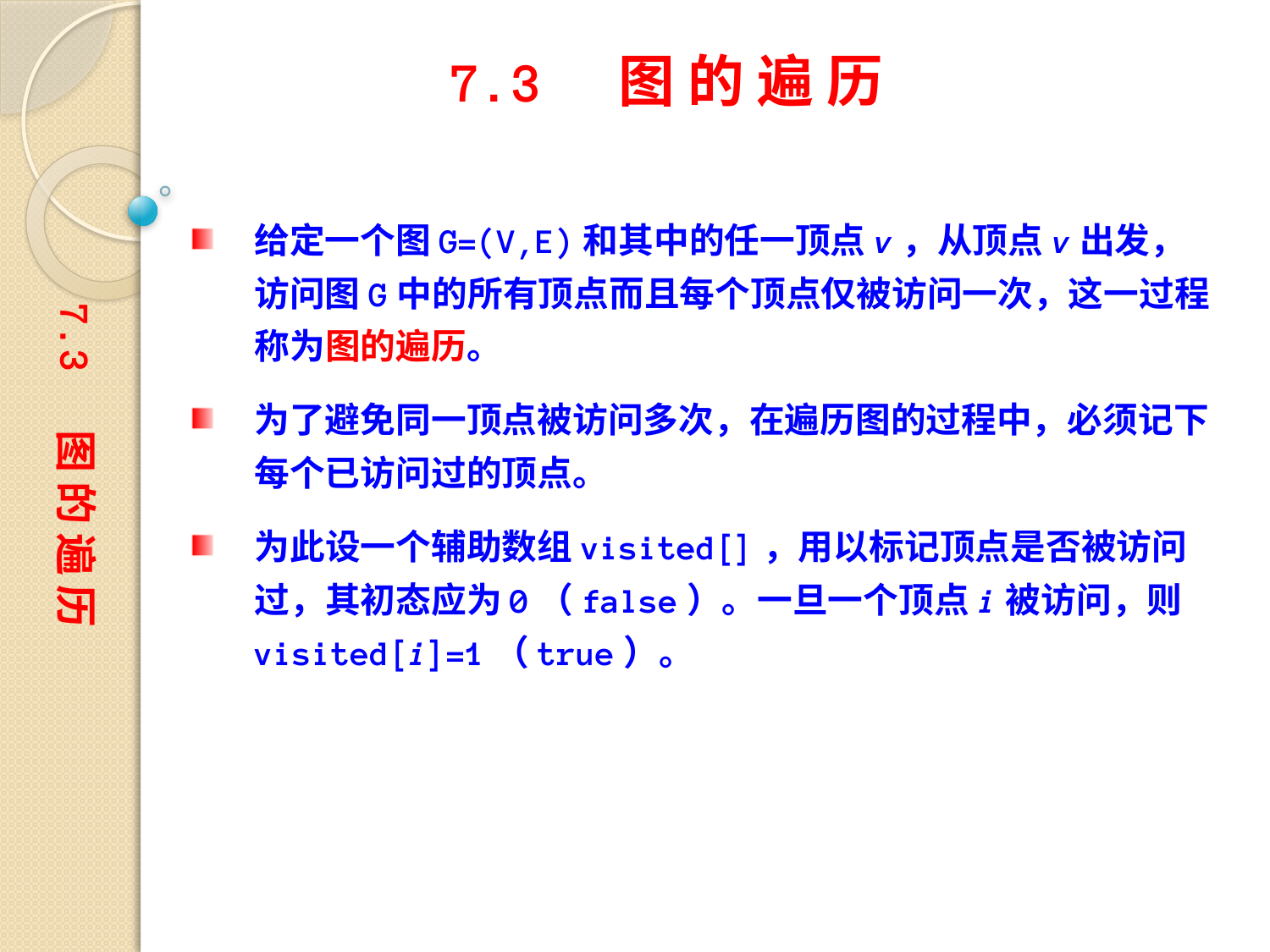

7.3  图 的 遍 历
给定一个图G=(V,E)和其中的任一顶点v，从顶点v出发，访问图G中的所有顶点而且每个顶点仅被访问一次，这一过程称为图的遍历。
为了避免同一顶点被访问多次，在遍历图的过程中，必须记下每个已访问过的顶点。
为此设一个辅助数组visited[]，用以标记顶点是否被访问过，其初态应为0（false）。一旦一个顶点i被访问，则visited[i]=1（true）。
7.3  图 的 遍 历